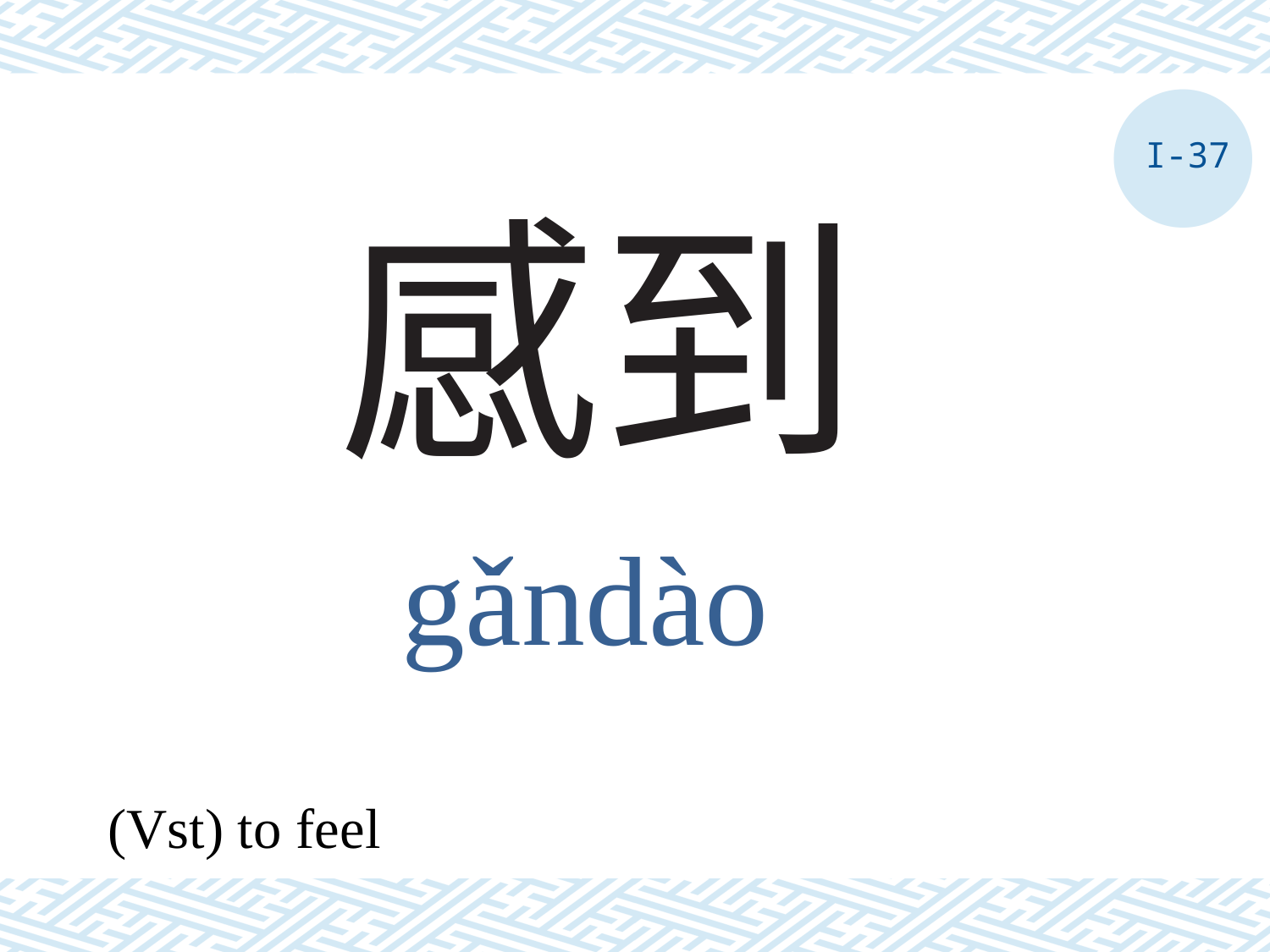

I-37

# 感到
gǎndào
(Vst) to feel